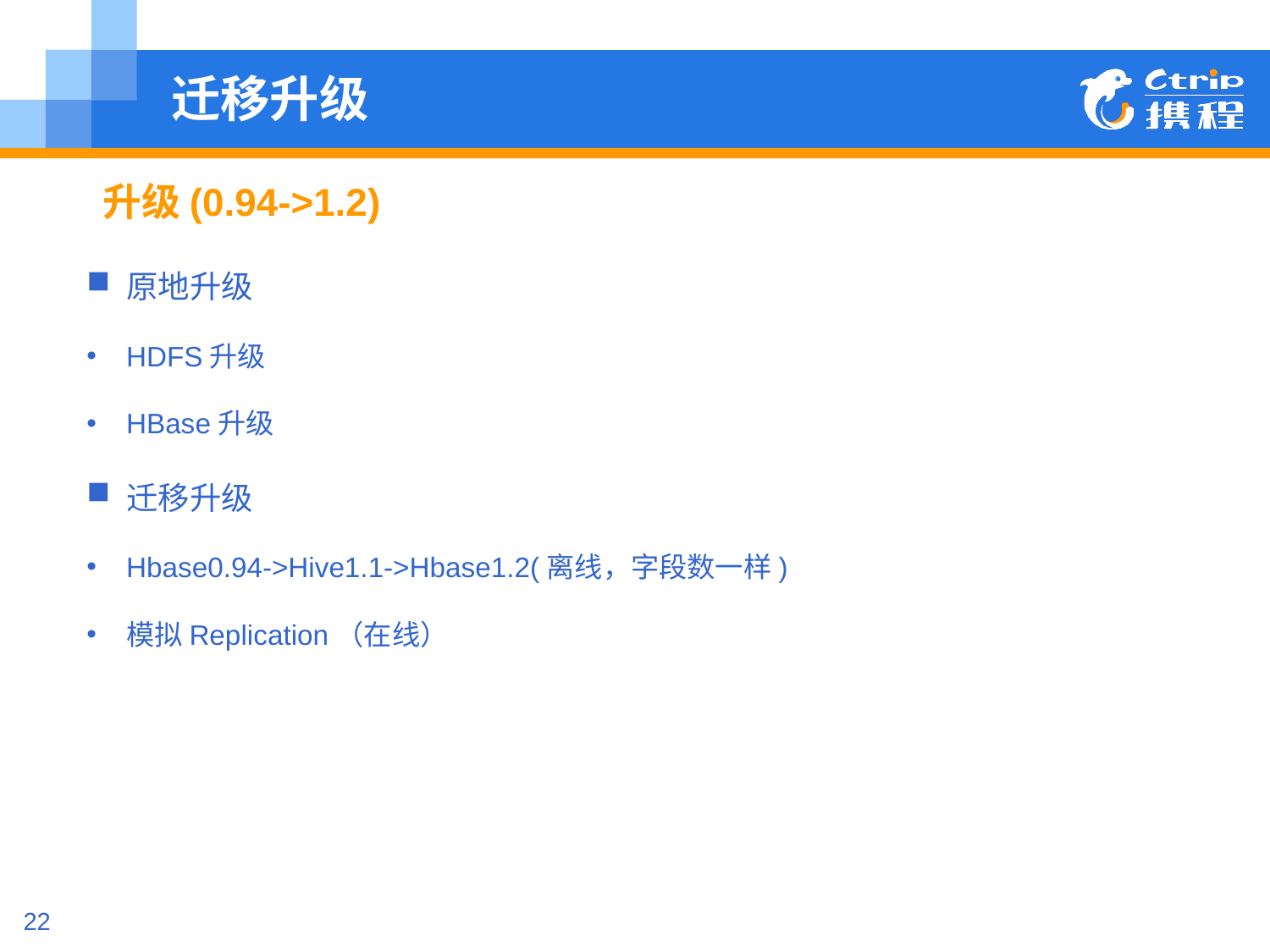

# 迁移升级
 升级(0.94->1.2)
原地升级
HDFS升级
HBase升级
迁移升级
Hbase0.94->Hive1.1->Hbase1.2(离线，字段数一样)
模拟Replication（在线）
22